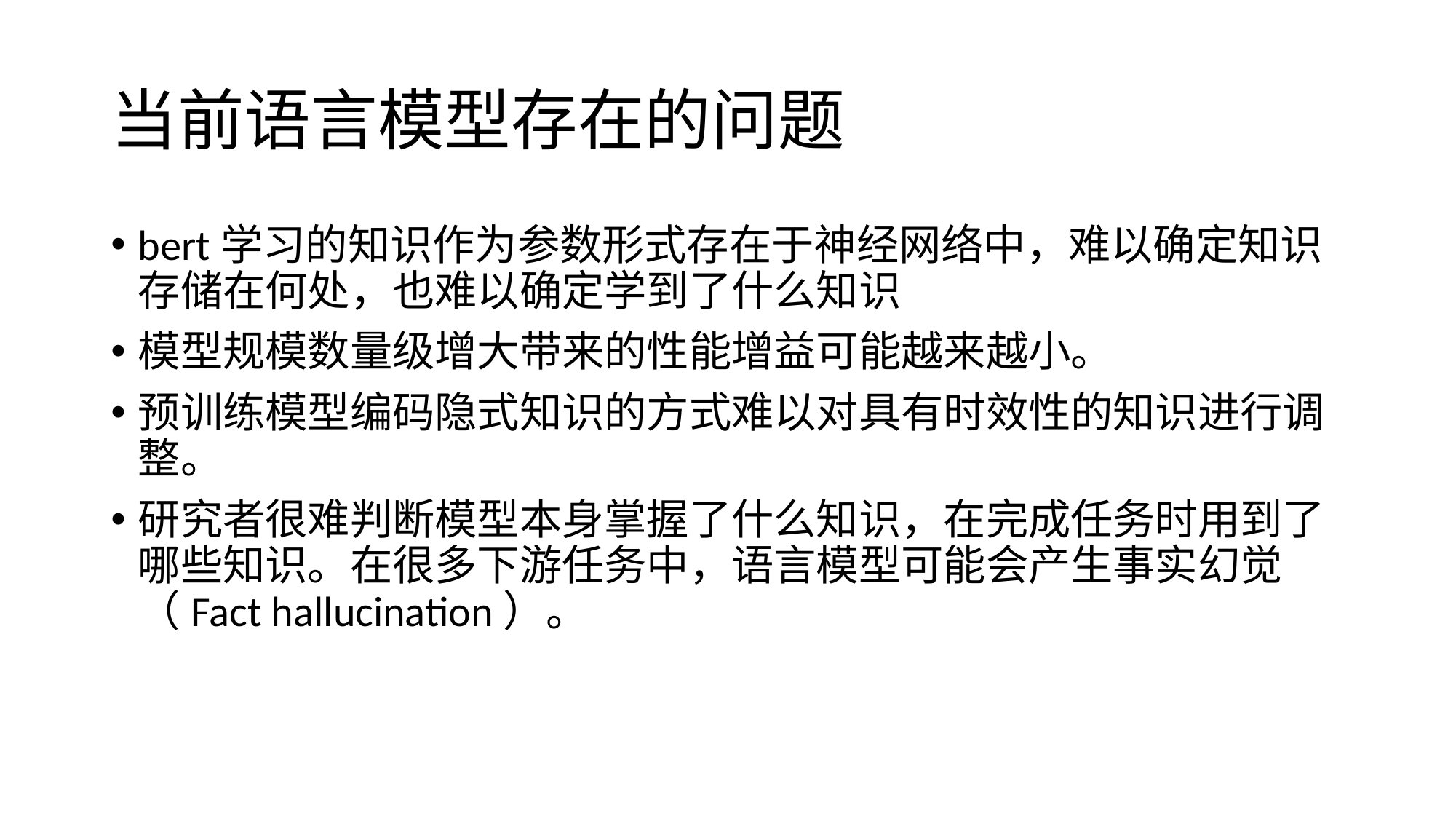

# 当前语言模型存在的问题
bert学习的知识作为参数形式存在于神经网络中，难以确定知识存储在何处，也难以确定学到了什么知识
模型规模数量级增大带来的性能增益可能越来越小。
预训练模型编码隐式知识的方式难以对具有时效性的知识进行调整。
研究者很难判断模型本身掌握了什么知识，在完成任务时用到了哪些知识。在很多下游任务中，语言模型可能会产生事实幻觉（Fact hallucination）。